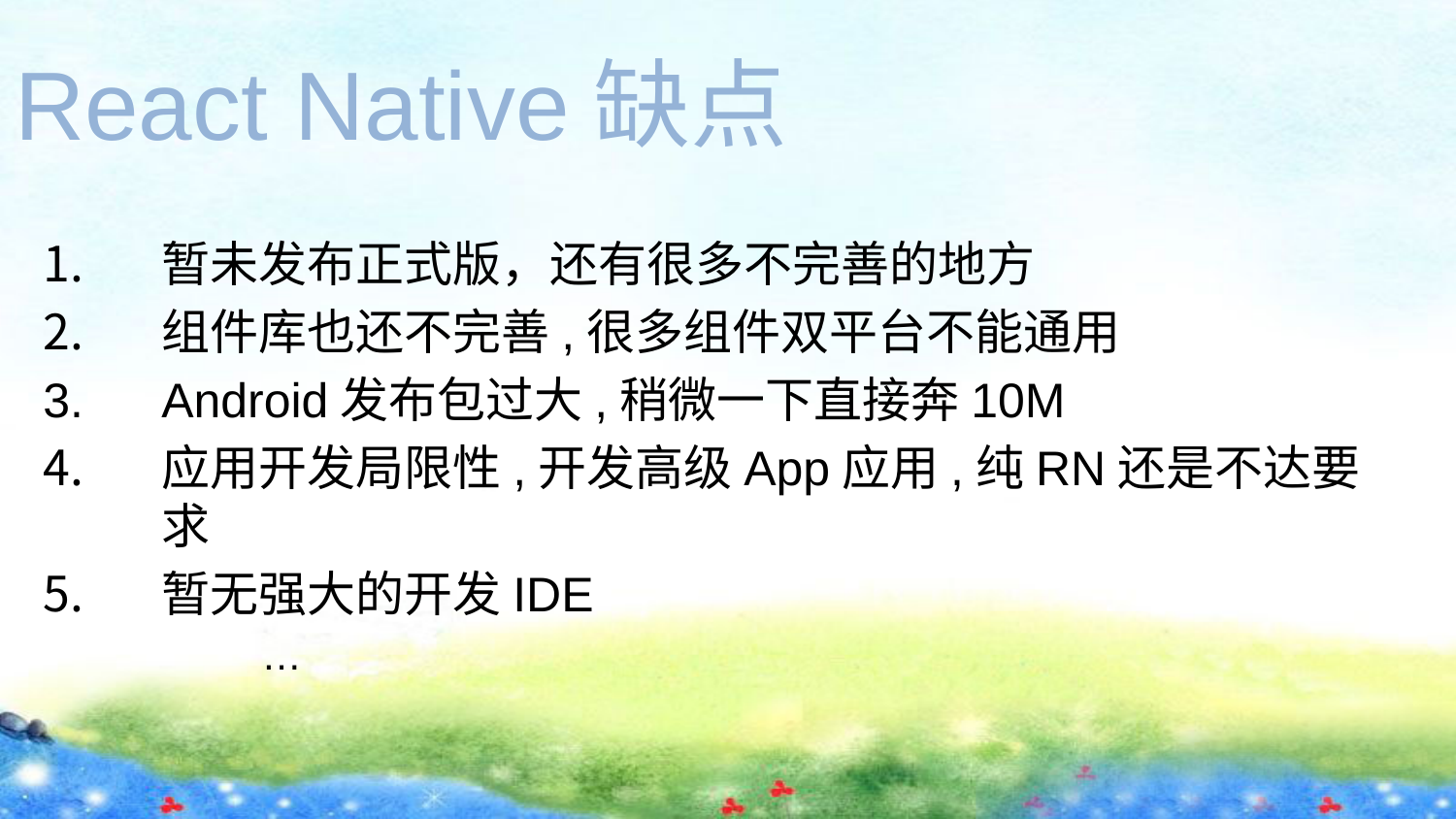

# React Native缺点
暂未发布正式版，还有很多不完善的地方
组件库也还不完善,很多组件双平台不能通用
Android发布包过大,稍微一下直接奔10M
应用开发局限性,开发高级App应用,纯RN还是不达要求
暂无强大的开发IDE
	…